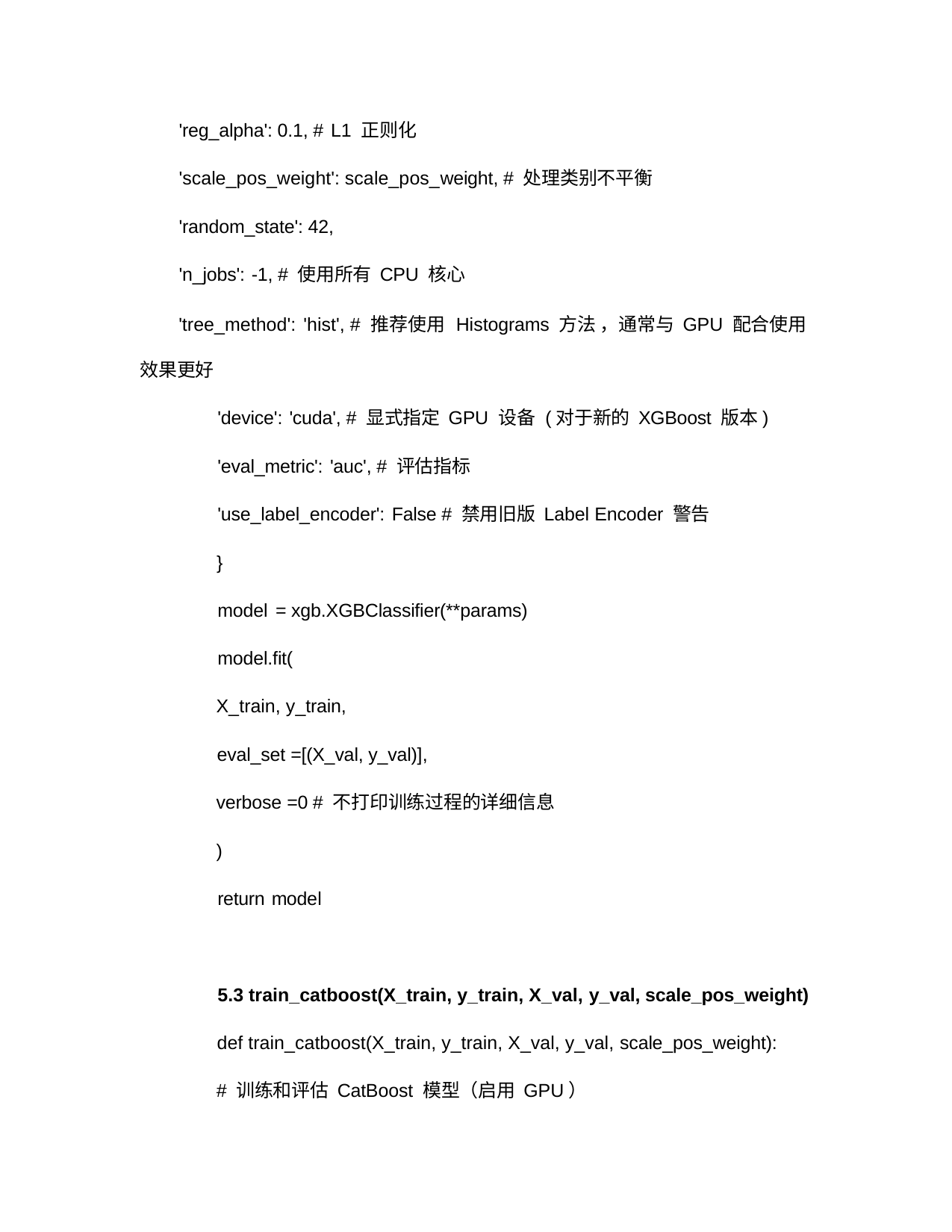

'reg_alpha': 0.1, # L1 正则化
'scale_pos_weight': scale_pos_weight, # 处理类别不平衡
'random_state': 42,
'n_jobs': -1, # 使用所有 CPU 核心
'tree_method': 'hist', # 推荐使用 Histograms 方法 ，通常与 GPU 配合使用  效果更好

'device': 'cuda', # 显式指定 GPU 设备 (对于新的 XGBoost 版本)
'eval_metric': 'auc', # 评估指标
'use_label_encoder': False # 禁用旧版 Label Encoder 警告
}
model = xgb.XGBClassifier(**params)
model.fit(
X_train, y_train,
eval_set =[(X_val, y_val)],
verbose =0 # 不打印训练过程的详细信息
)
return model

5.3 train_catboost(X_train, y_train, X_val, y_val, scale_pos_weight)
def train_catboost(X_train, y_train, X_val, y_val, scale_pos_weight):

# 训练和评估 CatBoost 模型（启用 GPU）